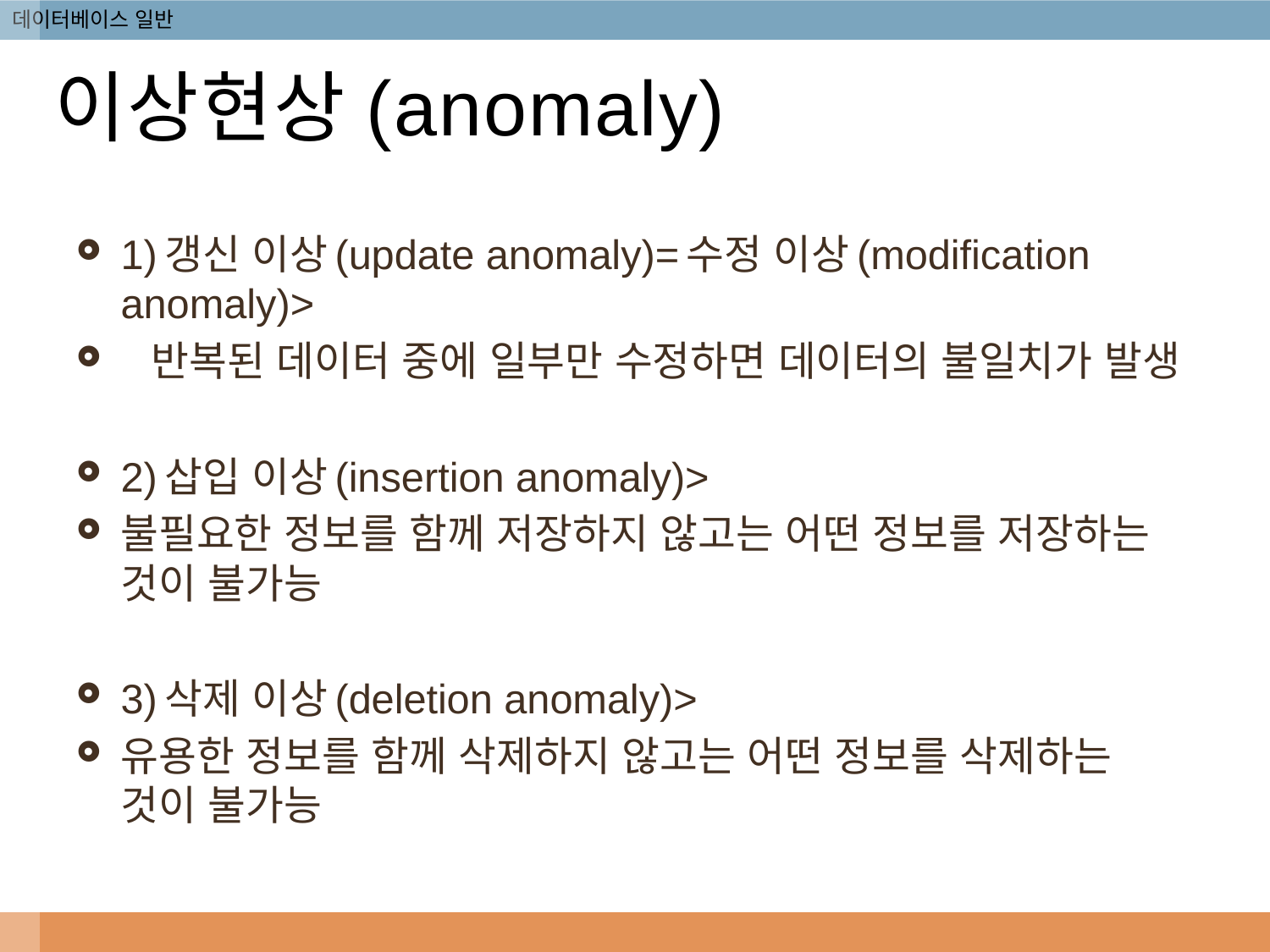

# 이상현상(anomaly)
1)갱신 이상(update anomaly)=수정 이상(modification anomaly)>
  반복된 데이터 중에 일부만 수정하면 데이터의 불일치가 발생

2)삽입 이상(insertion anomaly)>
불필요한 정보를 함께 저장하지 않고는 어떤 정보를 저장하는 것이 불가능

3)삭제 이상(deletion anomaly)>
유용한 정보를 함께 삭제하지 않고는 어떤 정보를 삭제하는 것이 불가능